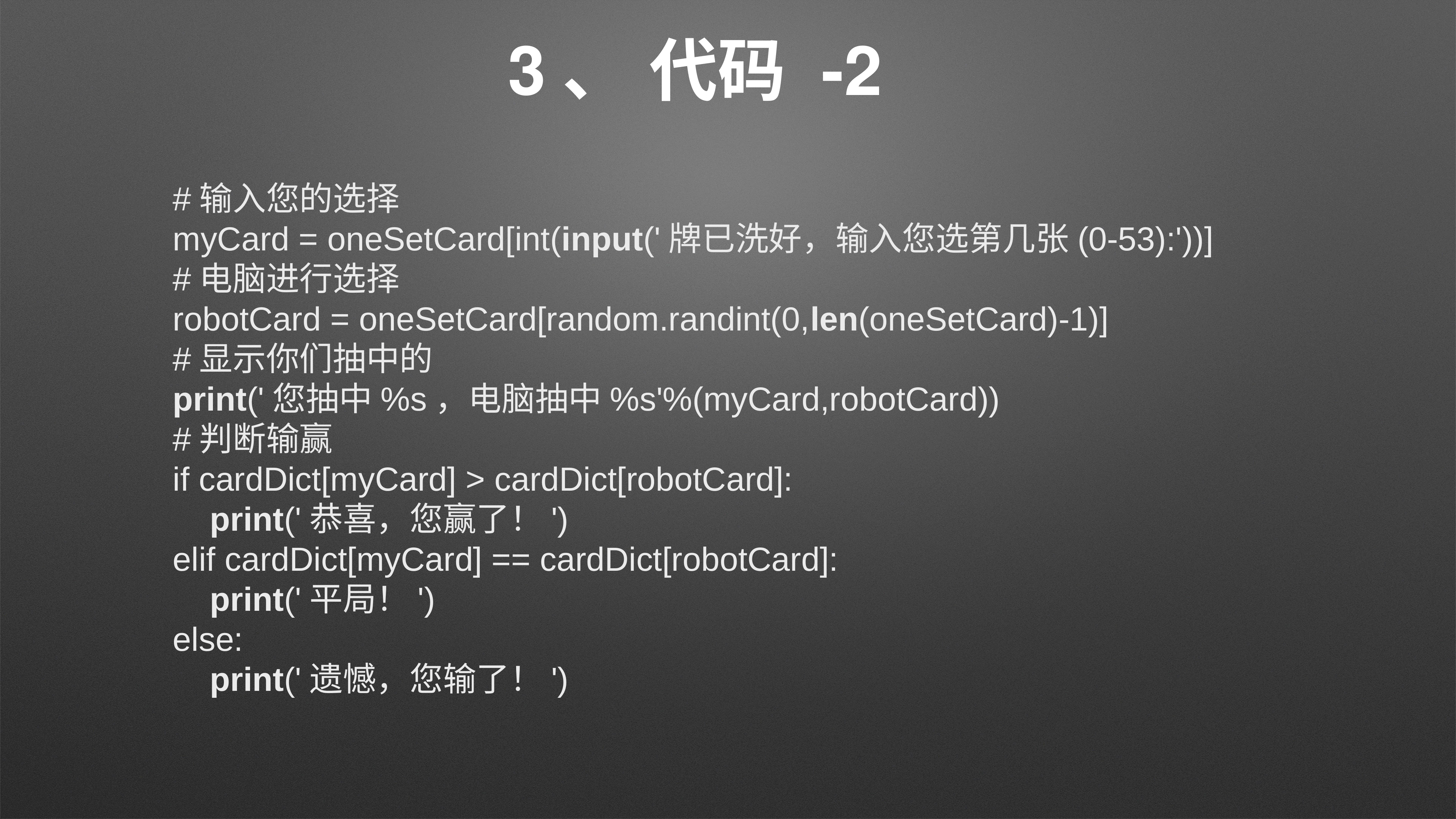

# 3、 代码 -2
#输入您的选择
myCard = oneSetCard[int(input('牌已洗好，输入您选第几张(0-53):'))]
#电脑进行选择
robotCard = oneSetCard[random.randint(0,len(oneSetCard)-1)]
#显示你们抽中的
print('您抽中%s，电脑抽中%s'%(myCard,robotCard))
#判断输赢
if cardDict[myCard] > cardDict[robotCard]:
    print('恭喜，您赢了！')
elif cardDict[myCard] == cardDict[robotCard]:
    print('平局！')
else:
    print('遗憾，您输了！')